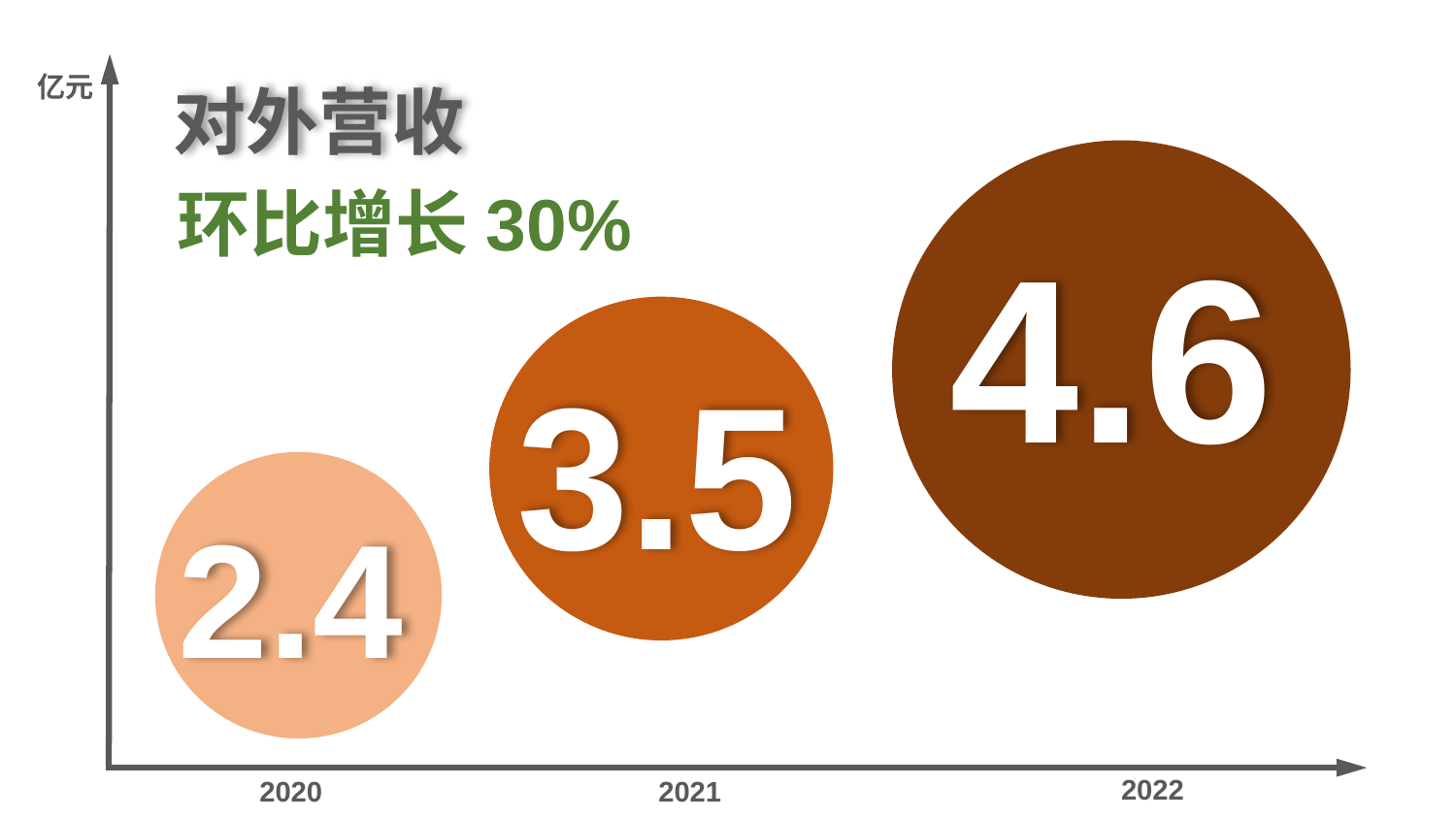

对外营收
亿元
环比增长30%

4.6

3.5

2.4

2022
2020
2021